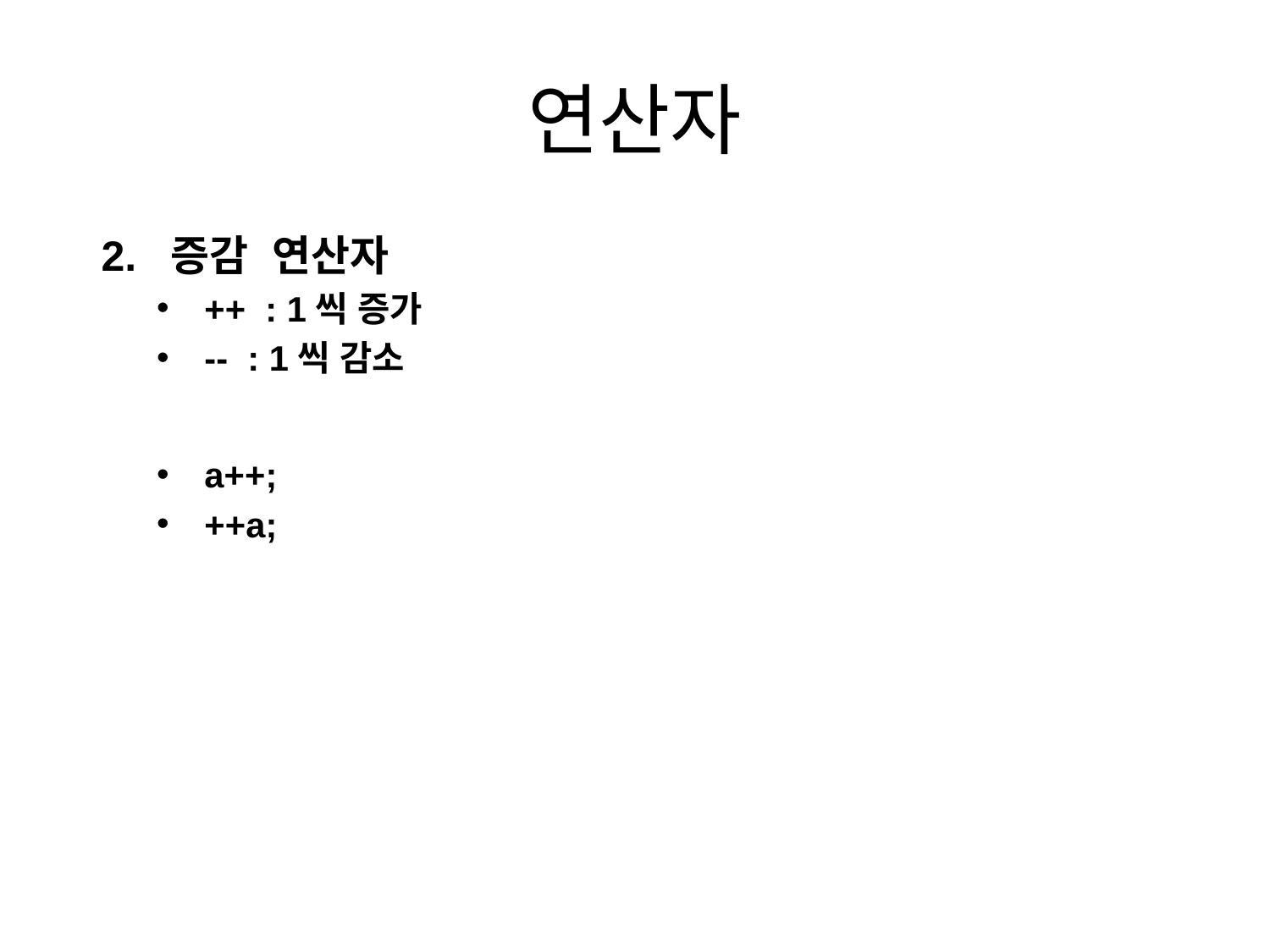

# 연산자
2.  증감  연산자
++  : 1씩 증가
--  : 1씩 감소

a++;
++a;